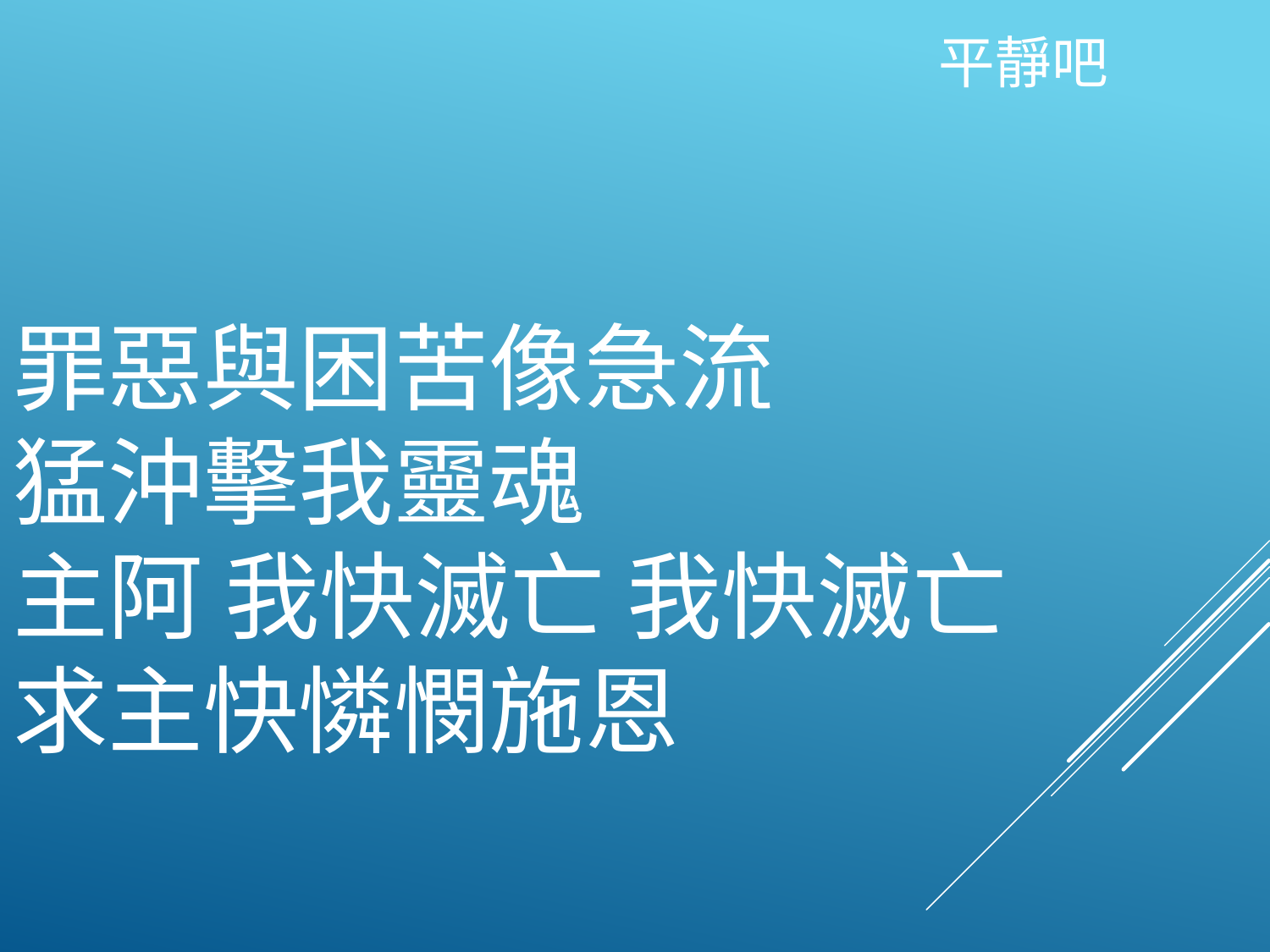

平靜吧
# 罪惡與困苦像急流 猛沖擊我靈魂 主阿 我快滅亡 我快滅亡 求主快憐憫施恩